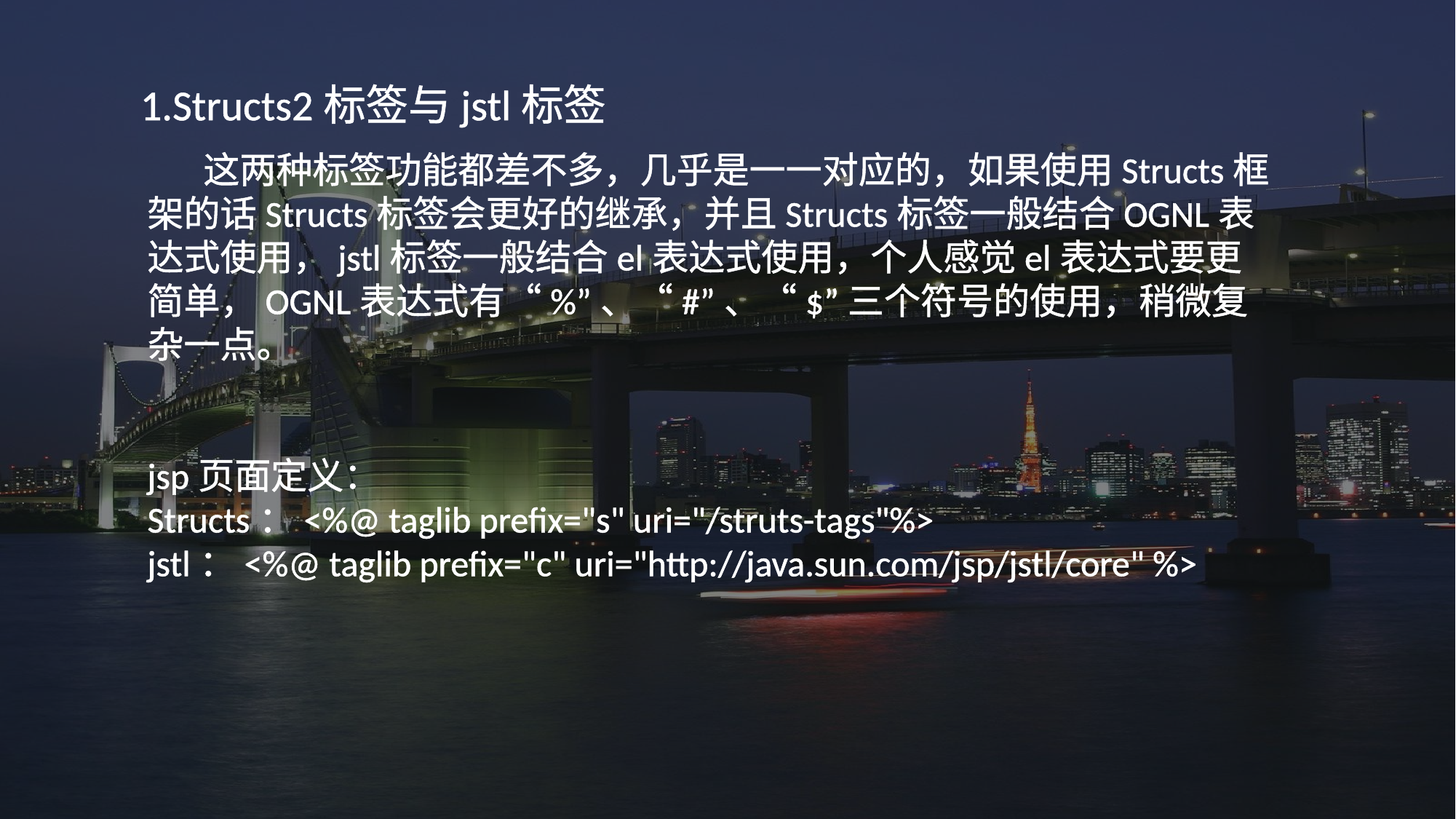

1.Structs2标签与jstl标签
        这两种标签功能都差不多，几乎是一一对应的，如果使用Structs框架的话Structs标签会更好的继承，并且Structs标签一般结合OGNL表达式使用，jstl标签一般结合el表达式使用，个人感觉el表达式要更简单，OGNL表达式有“%”、“#”、“$”三个符号的使用，稍微复杂一点。

jsp页面定义：
Structs：<%@ taglib prefix="s" uri="/struts-tags"%>
jstl：<%@ taglib prefix="c" uri="http://java.sun.com/jsp/jstl/core" %>